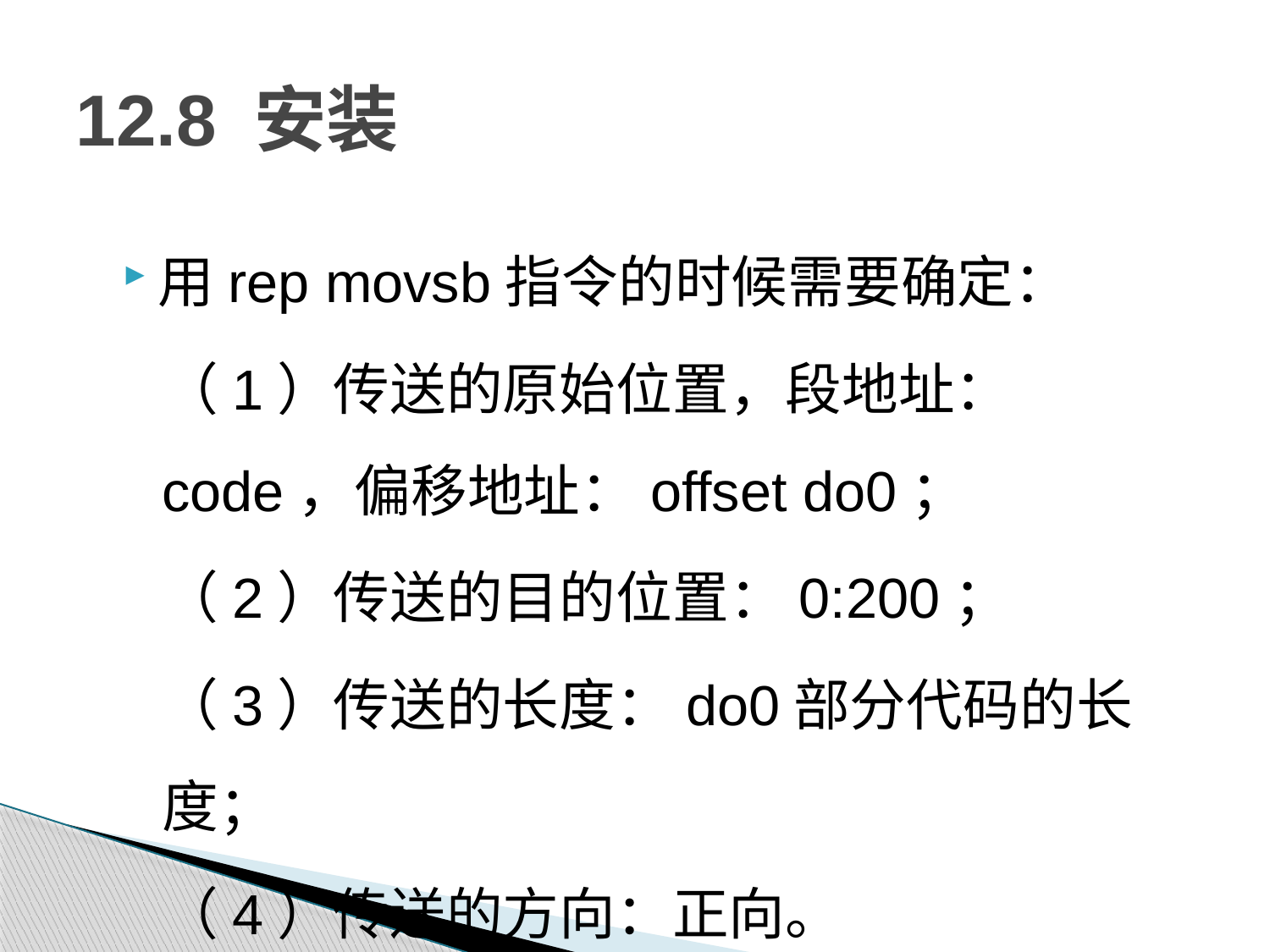

# 12.8 安装
用rep movsb指令的时候需要确定：
（1）传送的原始位置，段地址：code，偏移地址：offset do0；
（2）传送的目的位置：0:200；
（3）传送的长度：do0部分代码的长度；
（4）传送的方向：正向。